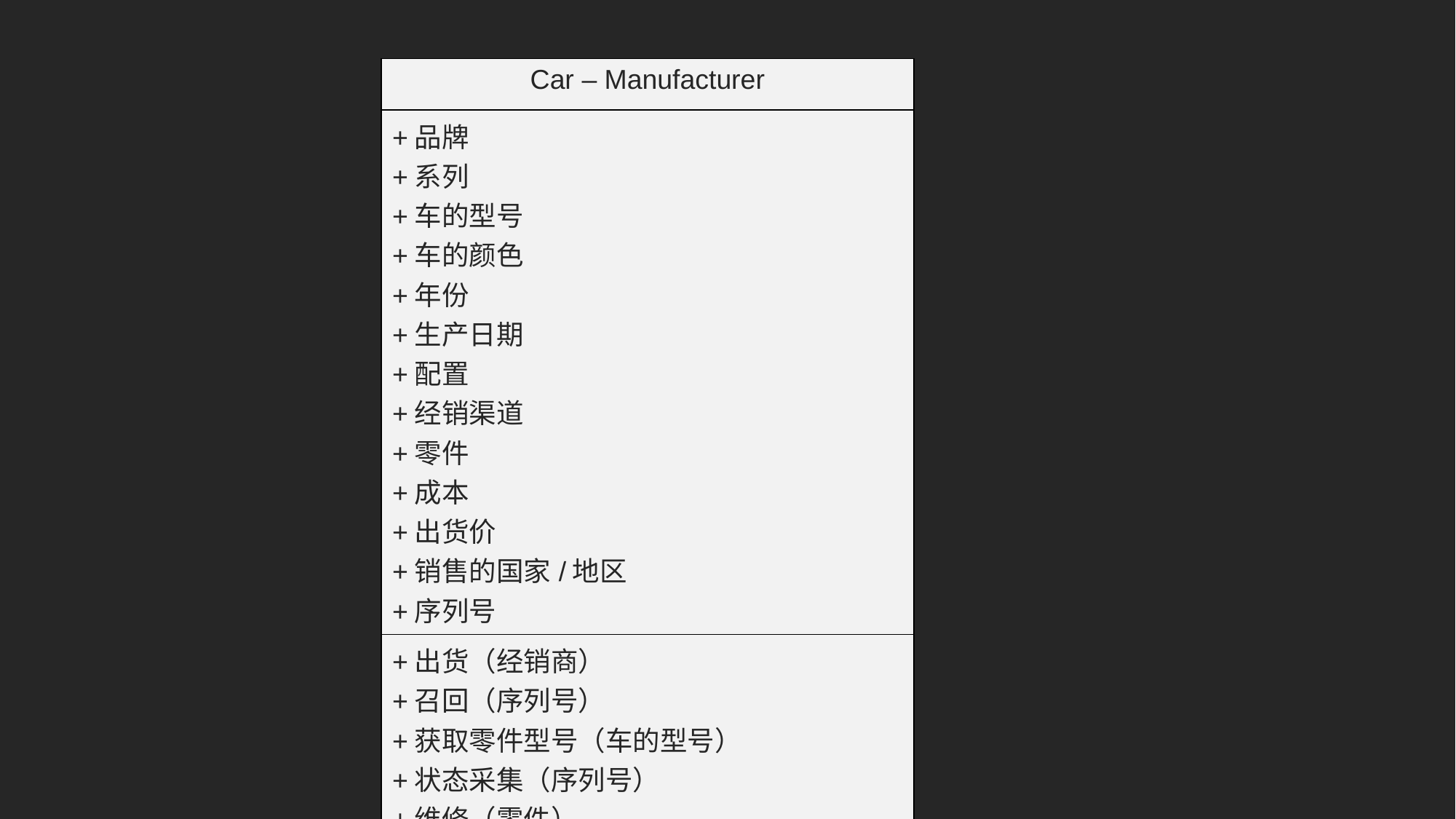

| Car – Manufacturer |
| --- |
| +品牌 +系列 +车的型号 +车的颜色 +年份 +生产日期 +配置 +经销渠道 +零件 +成本 +出货价 +销售的国家/地区 +序列号 |
| +出货（经销商） +召回（序列号） +获取零件型号（车的型号） +状态采集（序列号） +维修（零件） +甩锅用户（序列号）// 刹车失灵时专用 |